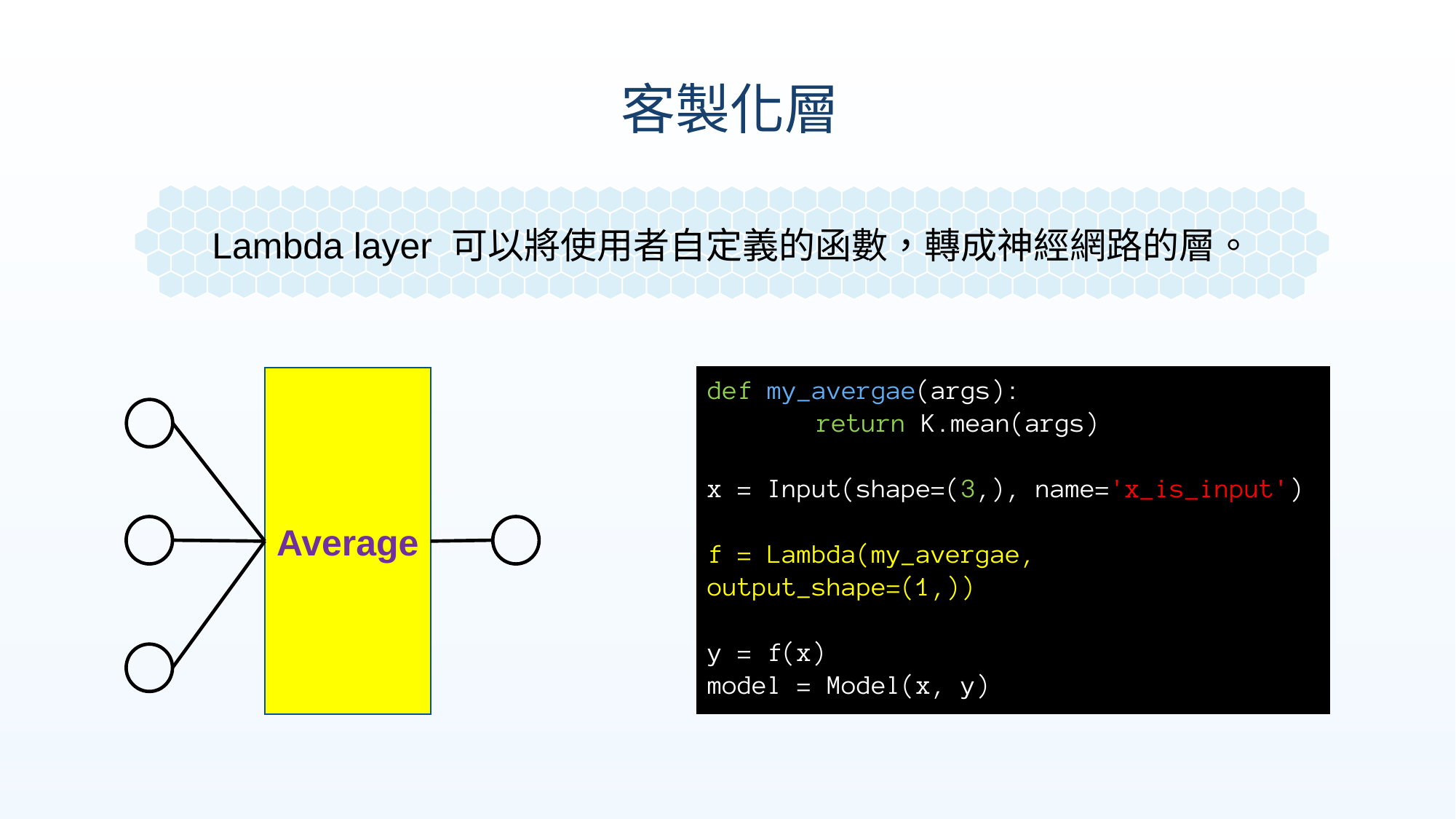

客製化層

Lambda layer 可以將使用者自定義的函數，轉成神經網路的層。
def my_avergae(args):
	return K.mean(args)

x = Input(shape=(3,), name='x_is_input')

f = Lambda(my_avergae, output_shape=(1,))

y = f(x)
model = Model(x, y)
Average